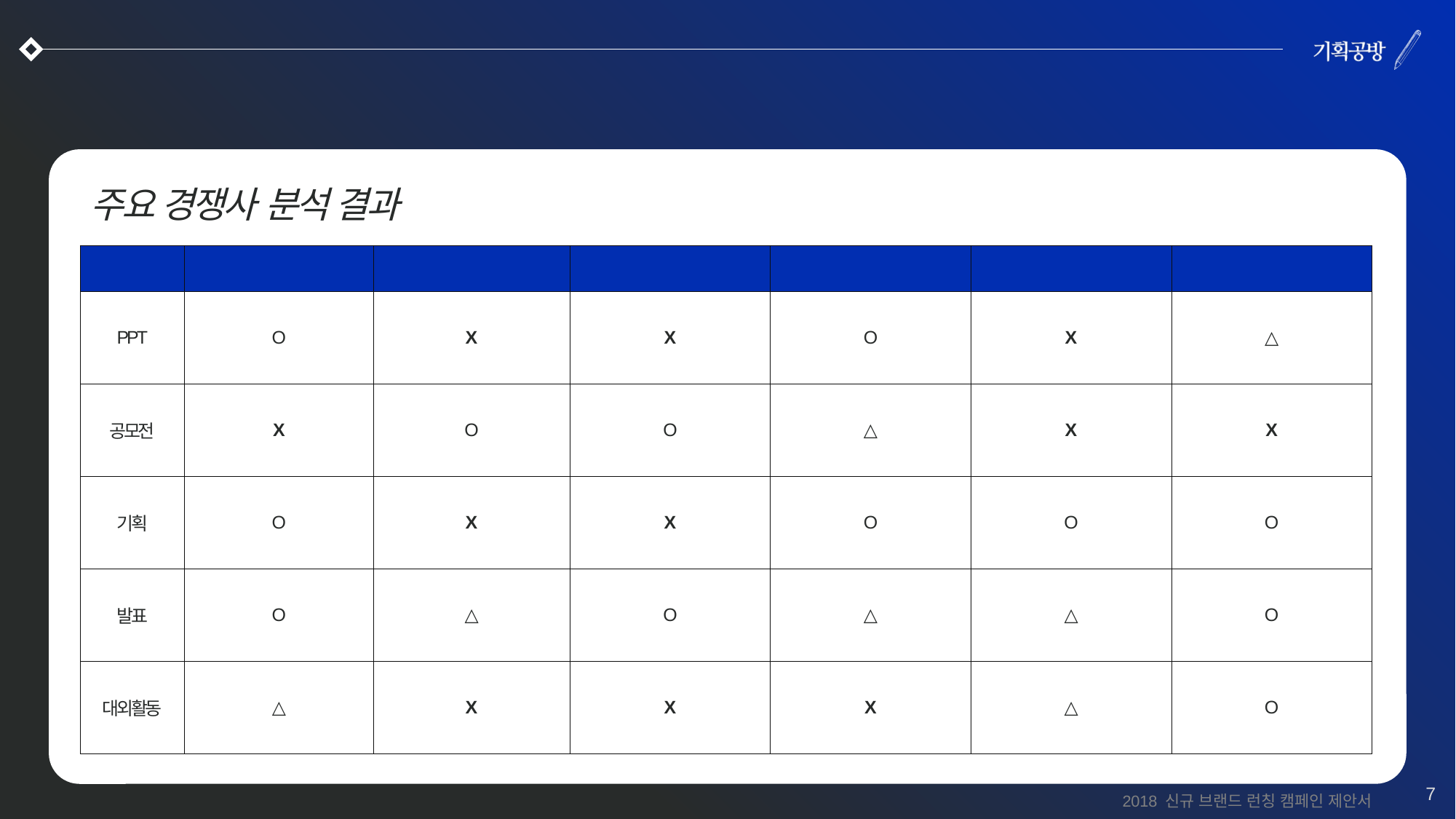

주요 경쟁 블로그 분석
주요 경쟁사 분석 결과
| 구분 | 브랜드 A | 브랜드 B | 브랜드 C | 브랜드 D | 브랜드 E | 브랜드 F |
| --- | --- | --- | --- | --- | --- | --- |
| PPT | O | X | X | O | X | △ |
| 공모전 | X | O | O | △ | X | X |
| 기획 | O | X | X | O | O | O |
| 발표 | O | △ | O | △ | △ | O |
| 대외활동 | △ | X | X | X | △ | O |
7